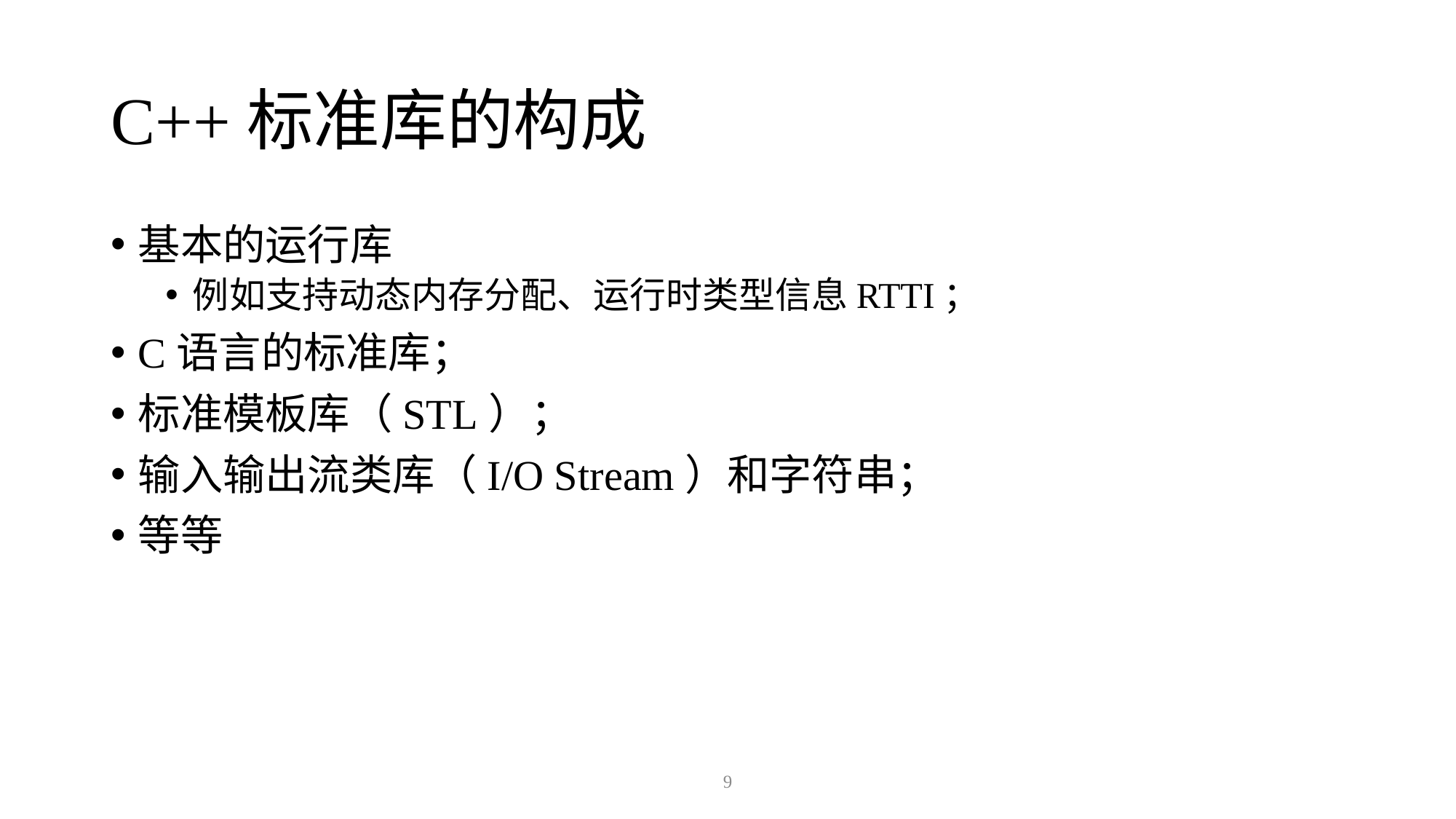

# C++标准库的构成
基本的运行库
例如支持动态内存分配、运行时类型信息RTTI；
C语言的标准库；
标准模板库（STL）；
输入输出流类库（I/O Stream）和字符串；
等等
9